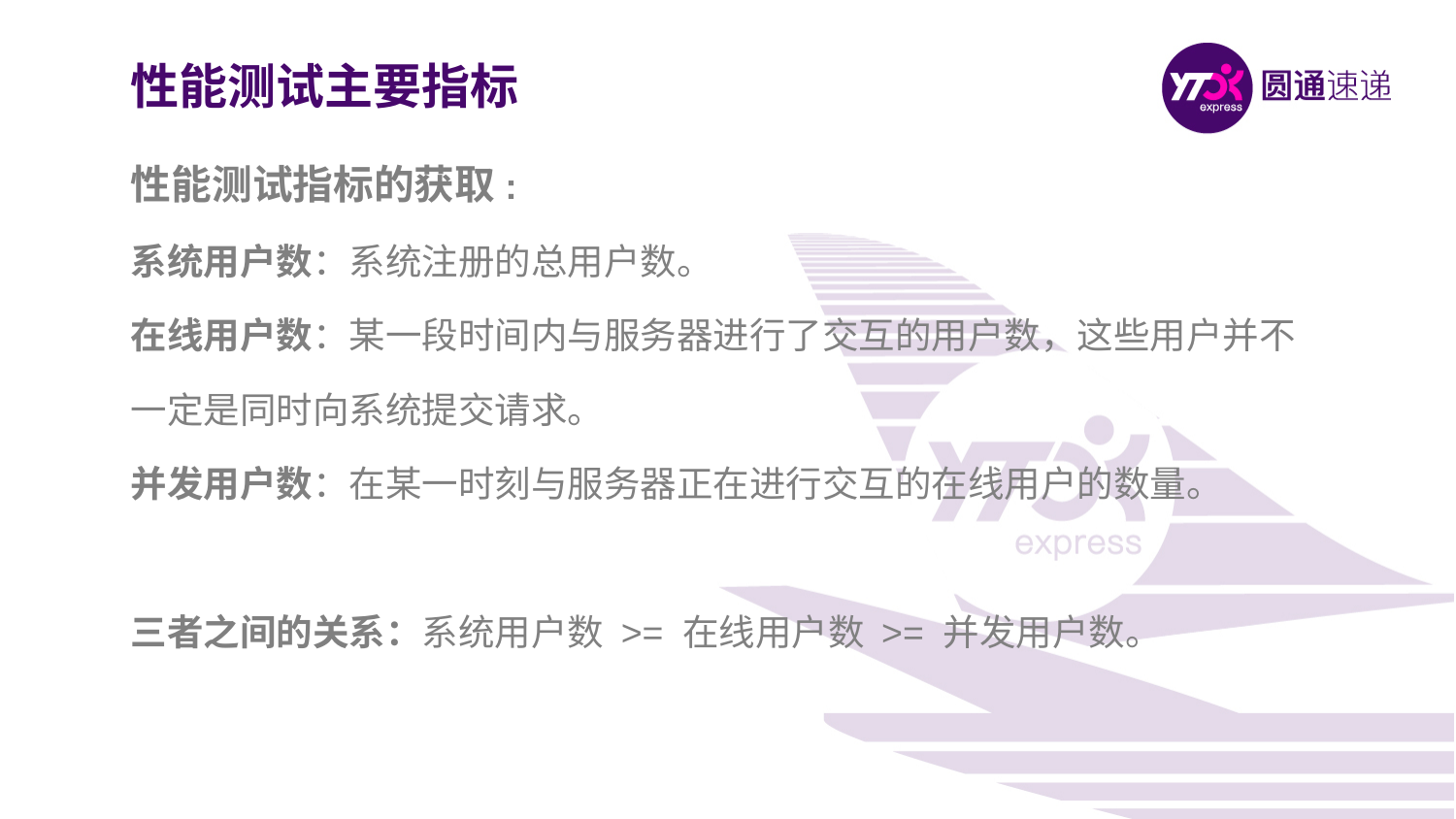

性能测试主要指标
性能测试指标的获取:
系统用户数：系统注册的总用户数。
在线用户数：某一段时间内与服务器进行了交互的用户数，这些用户并不一定是同时向系统提交请求。
并发用户数：在某一时刻与服务器正在进行交互的在线用户的数量。

三者之间的关系：系统用户数 >= 在线用户数 >= 并发用户数。